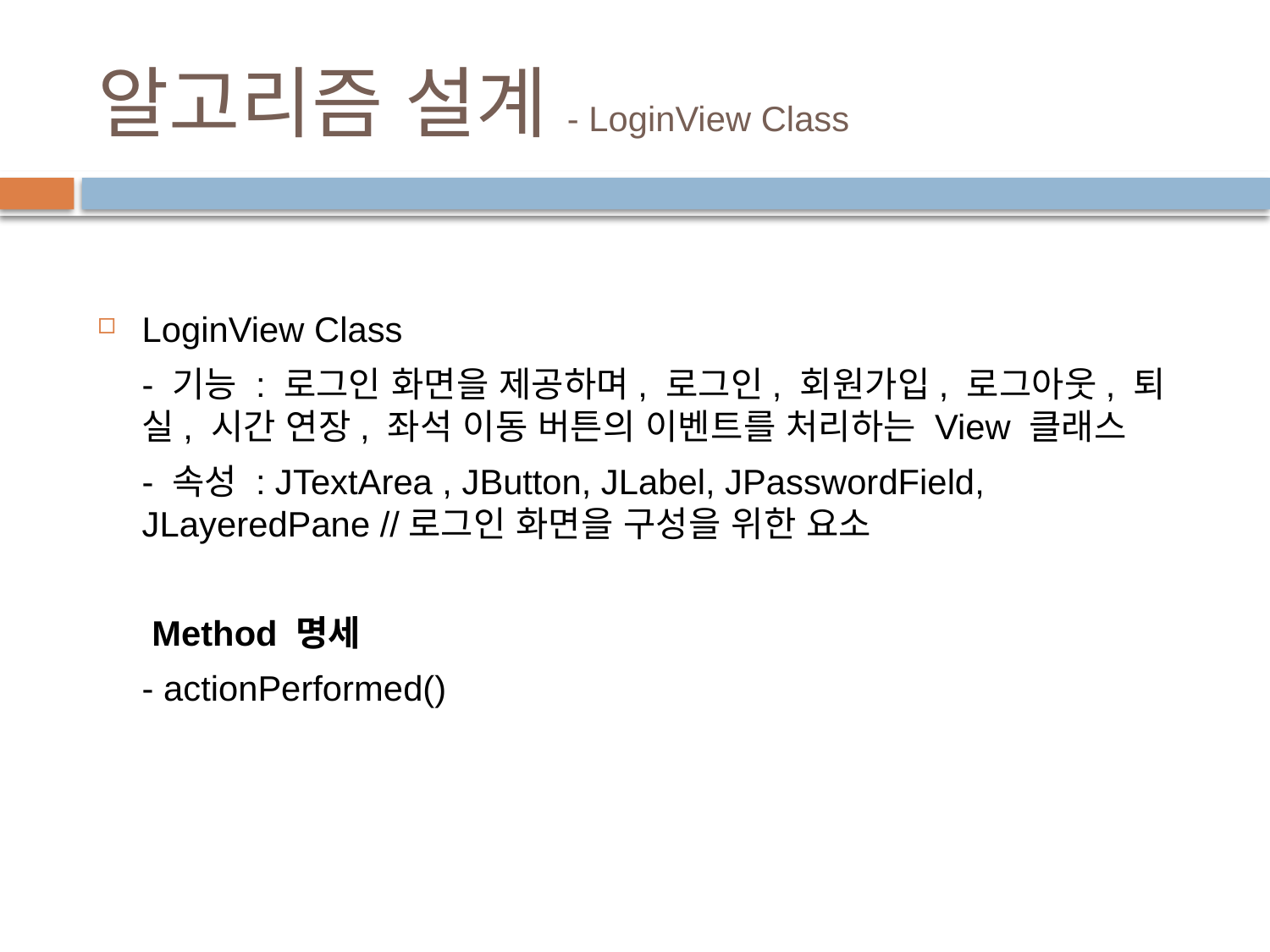

# 알고리즘 설계- LoginView Class
LoginView Class
	- 기능 : 로그인 화면을 제공하며, 로그인, 회원가입, 로그아웃, 퇴실, 시간 연장, 좌석 이동 버튼의 이벤트를 처리하는 View 클래스
	- 속성 : JTextArea , JButton, JLabel, JPasswordField, JLayeredPane //로그인 화면을 구성을 위한 요소

	 Method 명세
	- actionPerformed()